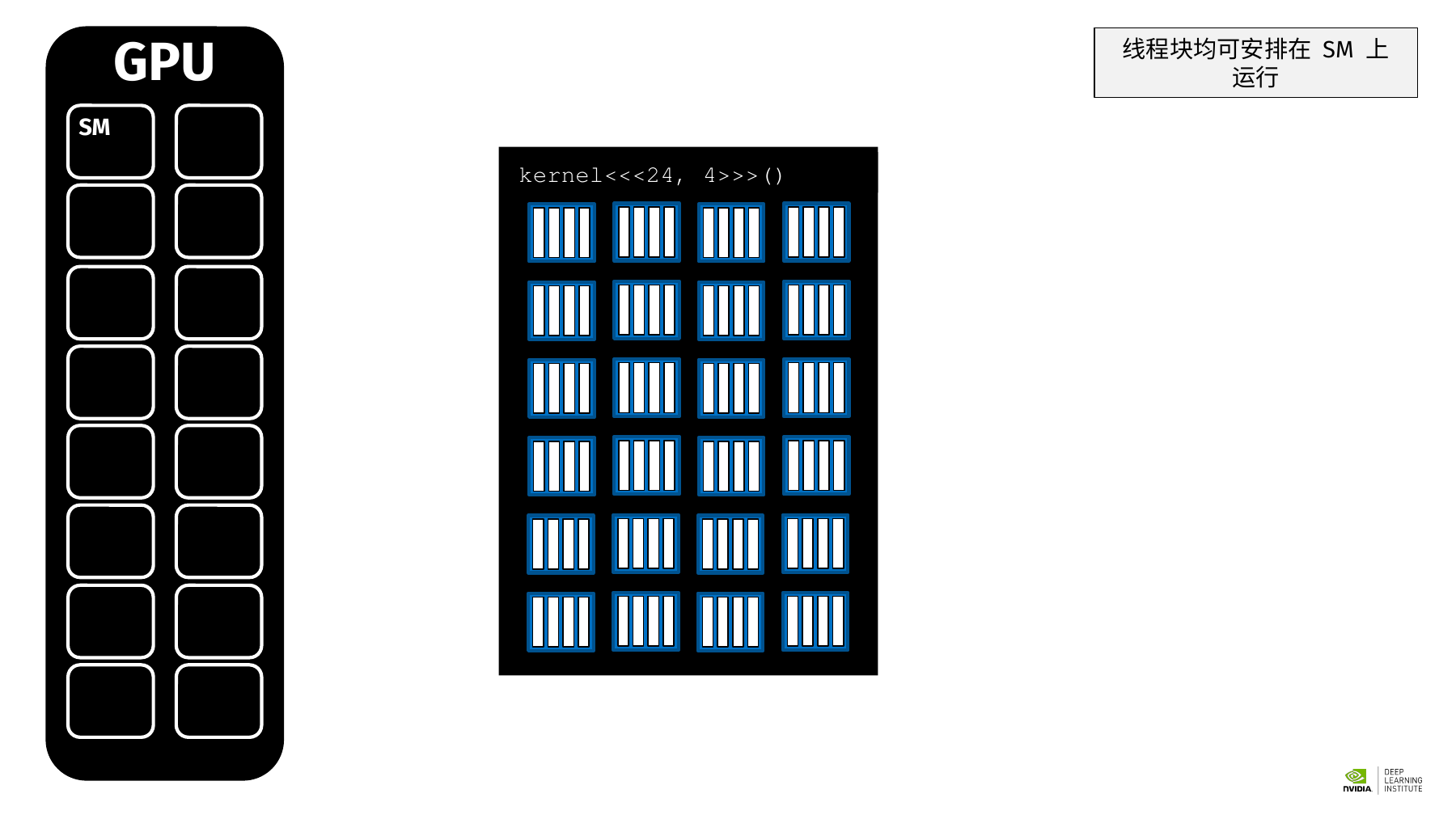

# GPU

线程块均可安排在 SM 上
运行

SM

kernel<<<24, 4>>>()